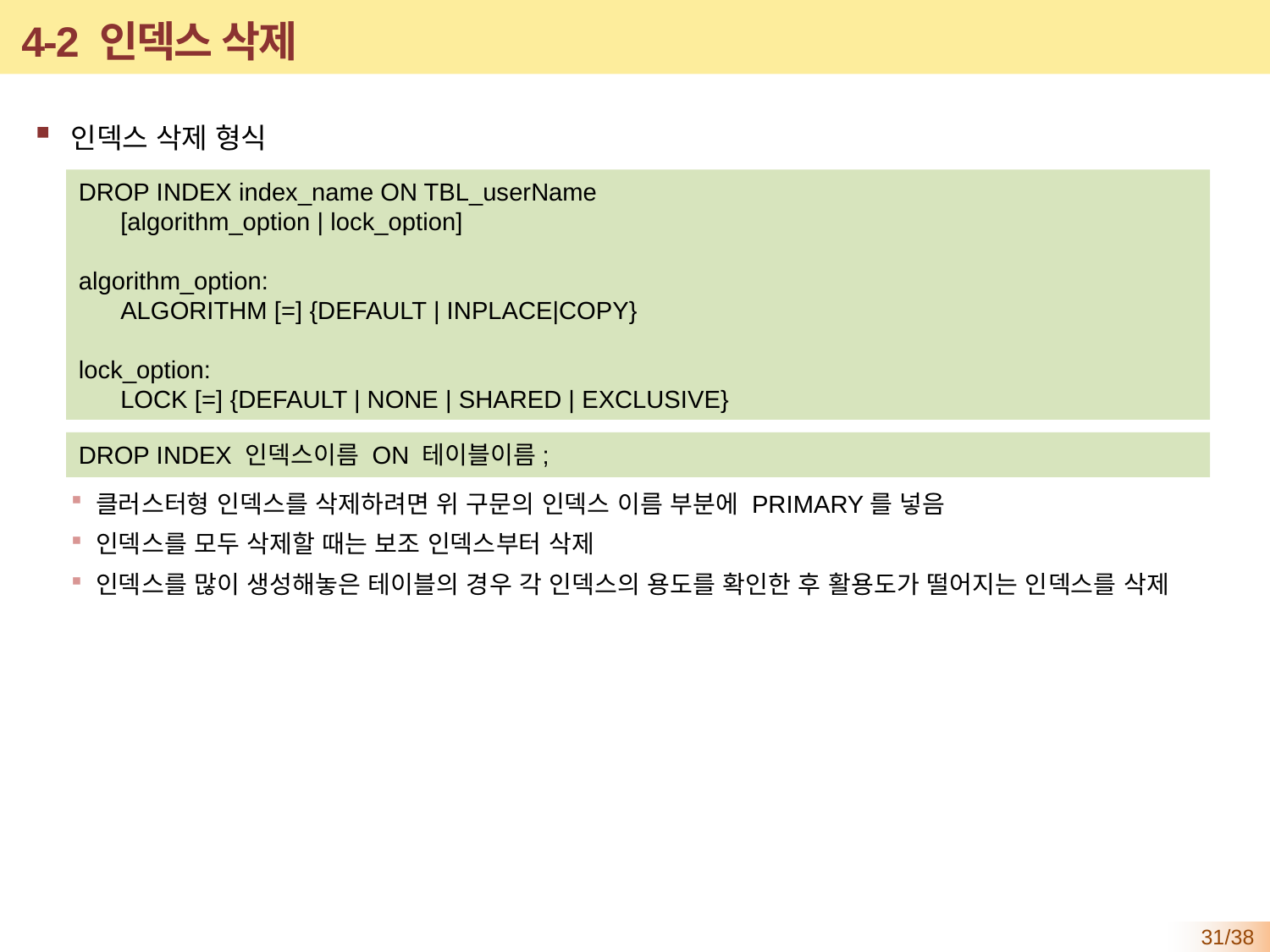

# 4-2 인덱스 삭제
인덱스 삭제 형식

클러스터형 인덱스를 삭제하려면 위 구문의 인덱스 이름 부분에 PRIMARY를 넣음
인덱스를 모두 삭제할 때는 보조 인덱스부터 삭제
인덱스를 많이 생성해놓은 테이블의 경우 각 인덱스의 용도를 확인한 후 활용도가 떨어지는 인덱스를 삭제

DROP INDEX index_name ON TBL_userName
      [algorithm_option | lock_option]

algorithm_option:
      ALGORITHM [=] {DEFAULT | INPLACE|COPY}

lock_option:
      LOCK [=] {DEFAULT | NONE | SHARED | EXCLUSIVE}
DROP INDEX 인덱스이름 ON 테이블이름;